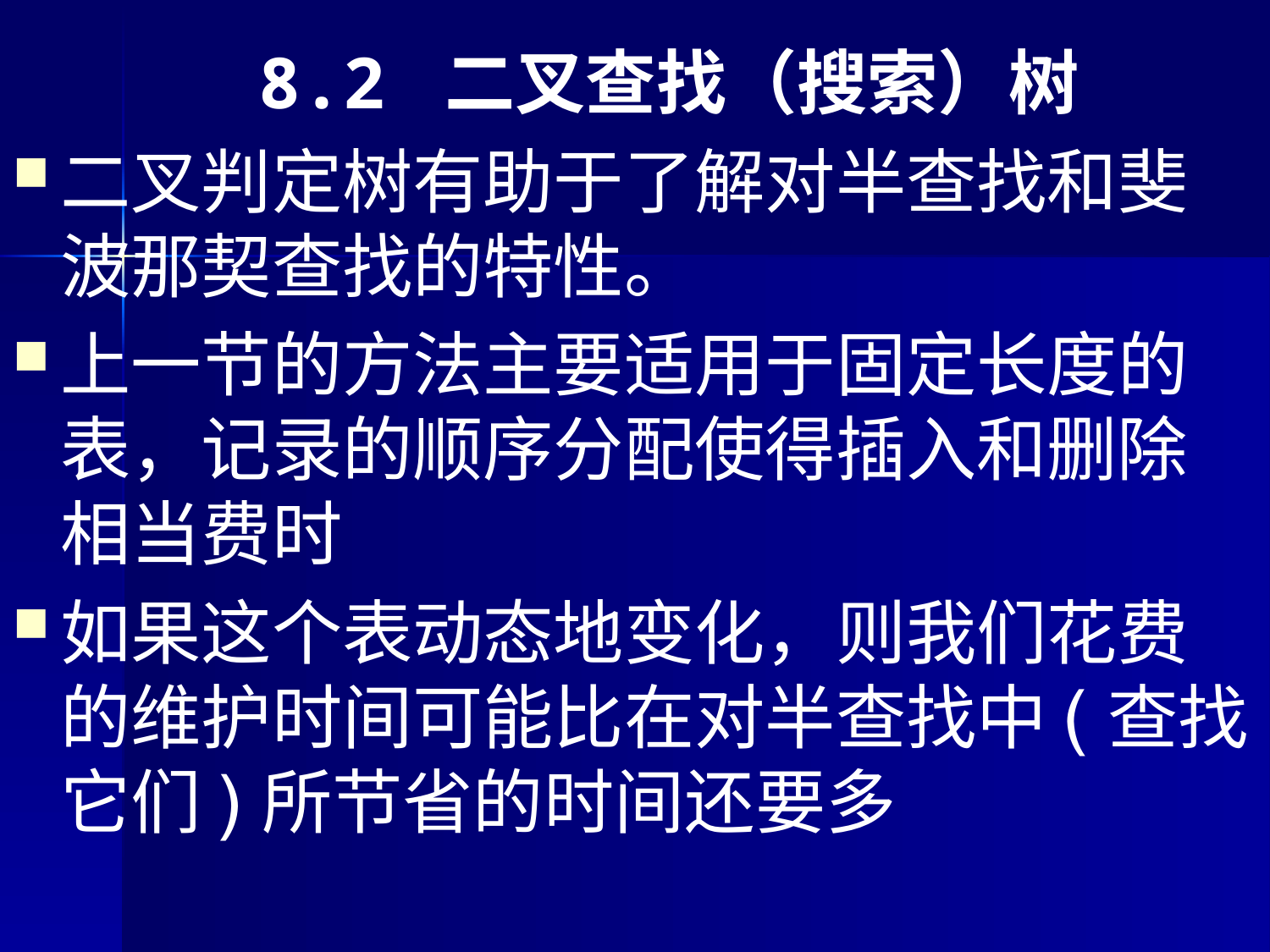

8.2 二叉查找（搜索）树
二叉判定树有助于了解对半查找和斐波那契查找的特性。
上一节的方法主要适用于固定长度的表，记录的顺序分配使得插入和删除相当费时
如果这个表动态地变化，则我们花费的维护时间可能比在对半查找中(查找它们)所节省的时间还要多